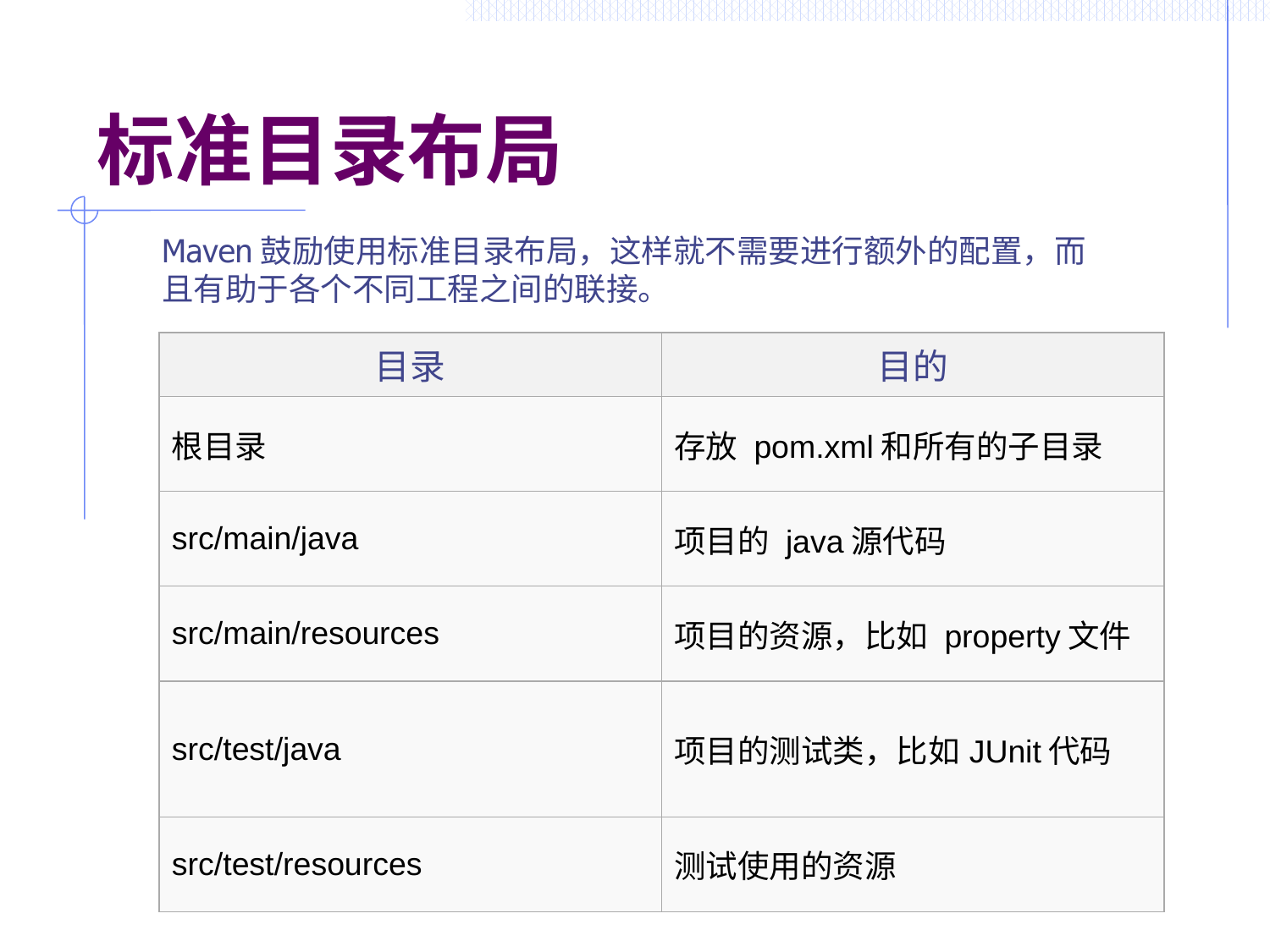

# 标准目录布局
Maven鼓励使用标准目录布局，这样就不需要进行额外的配置，而且有助于各个不同工程之间的联接。
| 目录 | 目的 |
| --- | --- |
| 根目录 | 存放 pom.xml和所有的子目录 |
| src/main/java | 项目的 java源代码 |
| src/main/resources | 项目的资源，比如 property文件 |
| src/test/java | 项目的测试类，比如JUnit代码 |
| src/test/resources | 测试使用的资源 |